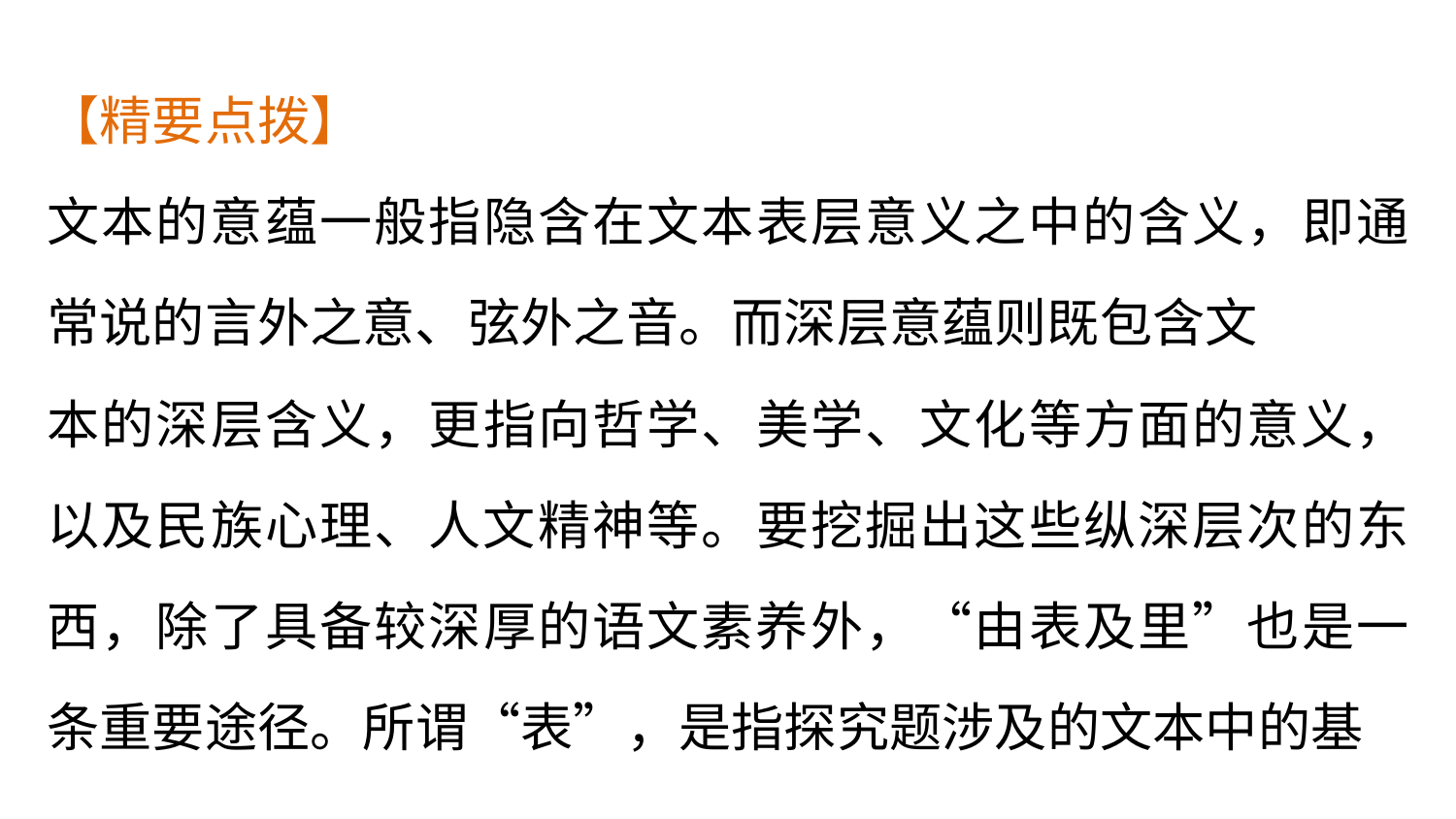

【精要点拨】
文本的意蕴一般指隐含在文本表层意义之中的含义，即通常说的言外之意、弦外之音。而深层意蕴则既包含文
本的深层含义，更指向哲学、美学、文化等方面的意义，以及民族心理、人文精神等。要挖掘出这些纵深层次的东西，除了具备较深厚的语文素养外，“由表及里”也是一条重要途径。所谓“表”，是指探究题涉及的文本中的基